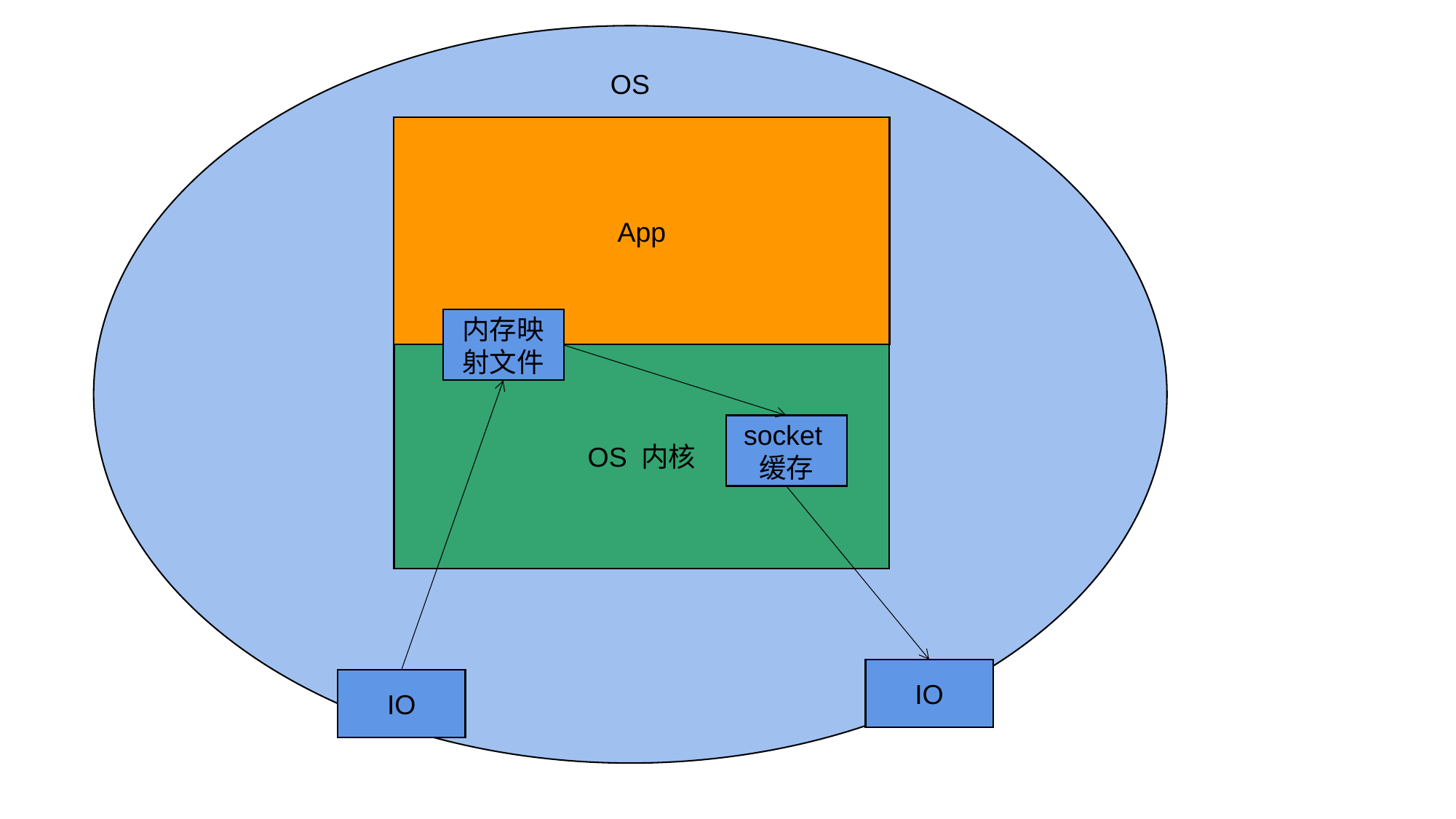

OS

App
内存映射文件
OS 内核
socket缓存
IO
IO